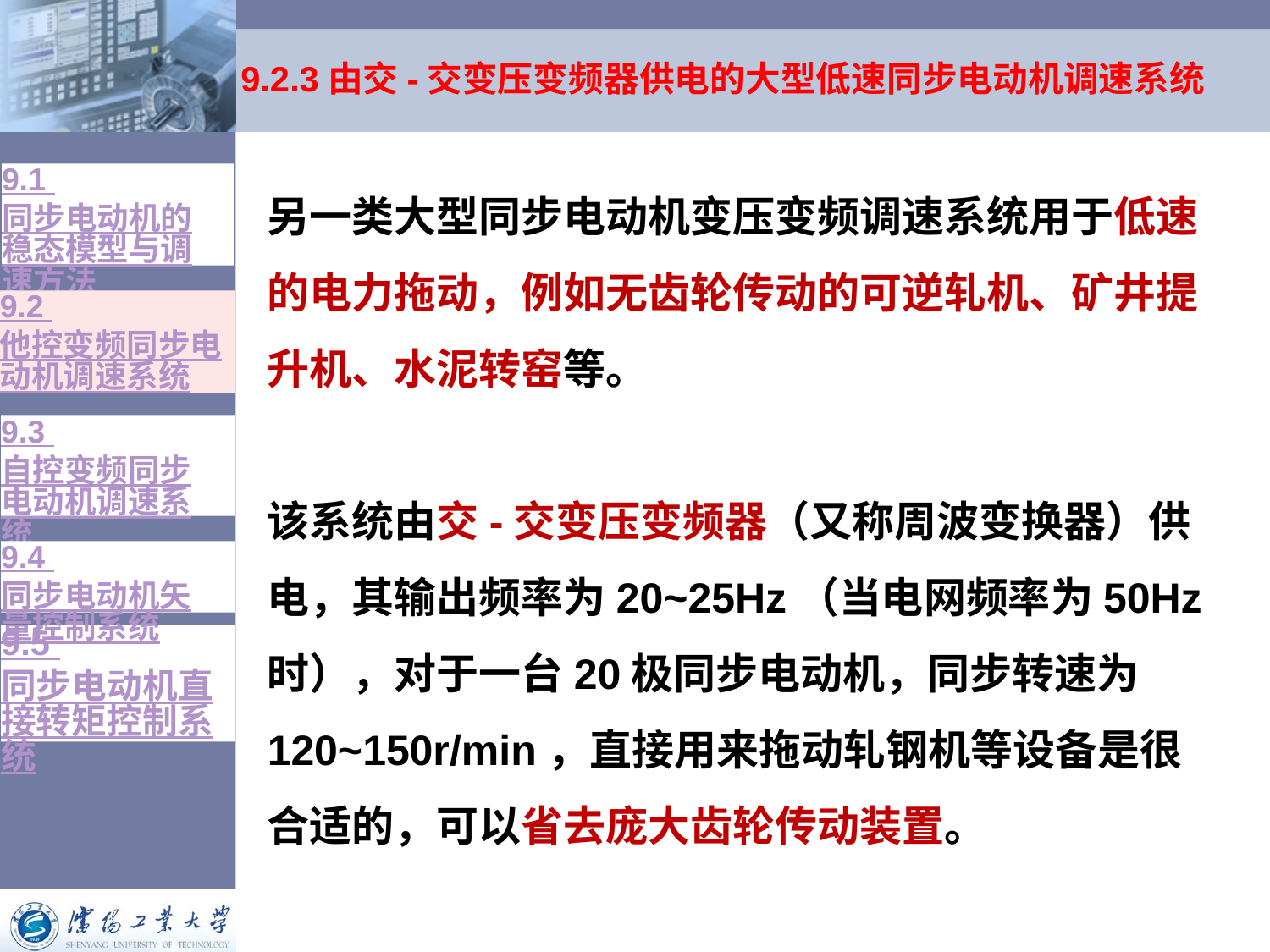

# 9.2.3由交-交变压变频器供电的大型低速同步电动机调速系统
9.1 同步电动机的稳态模型与调速方法
另一类大型同步电动机变压变频调速系统用于低速的电力拖动，例如无齿轮传动的可逆轧机、矿井提升机、水泥转窑等。

该系统由交-交变压变频器（又称周波变换器）供电，其输出频率为20~25Hz（当电网频率为50Hz时），对于一台20极同步电动机，同步转速为120~150r/min，直接用来拖动轧钢机等设备是很合适的，可以省去庞大齿轮传动装置。
9.2 他控变频同步电动机调速系统
9.3 自控变频同步电动机调速系统
9.4 同步电动机矢量控制系统
9.5 同步电动机直接转矩控制系统